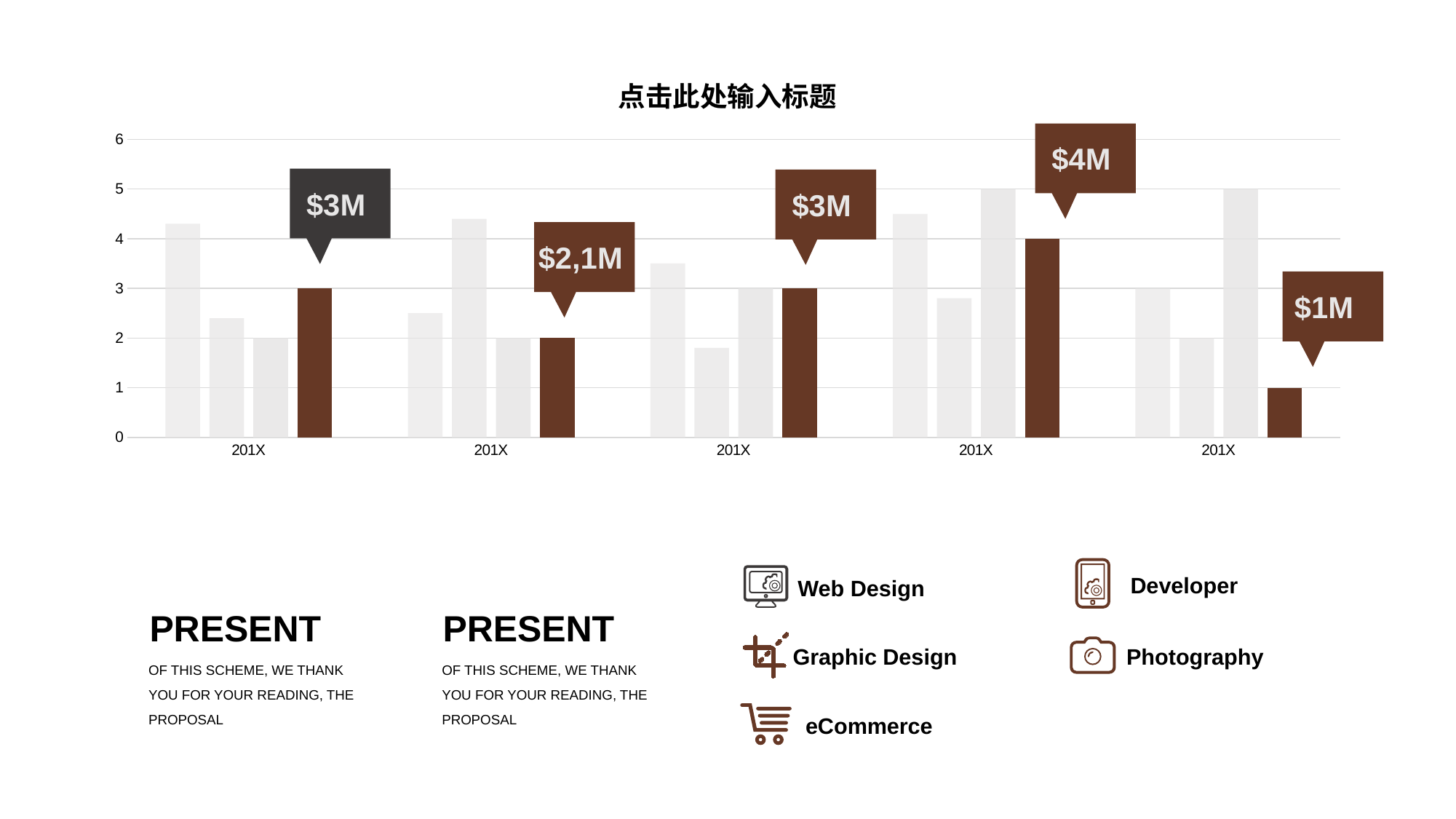

### Chart: 点击此处输入标题

| Category | 2013 | 2014 | 2015 | 2016 |
|---|---|---|---|---|
| 201X | 4.3 | 2.4 | 2.0 | 3.0 |
| 201X | 2.5 | 4.4 | 2.0 | 2.0 |
| 201X | 3.5 | 1.8 | 3.0 | 3.0 |
| 201X | 4.5 | 2.8 | 5.0 | 4.0 |
| 201X | 3.0 | 2.0 | 5.0 | 1.0 |
$4M

$3M
$3M

$2,1M

$1M

Developer
Web Design
PRESENT
OF THIS SCHEME, WE THANK YOU FOR YOUR READING, THE PROPOSAL
PRESENT
OF THIS SCHEME, WE THANK YOU FOR YOUR READING, THE PROPOSAL

Graphic Design
Photography

eCommerce